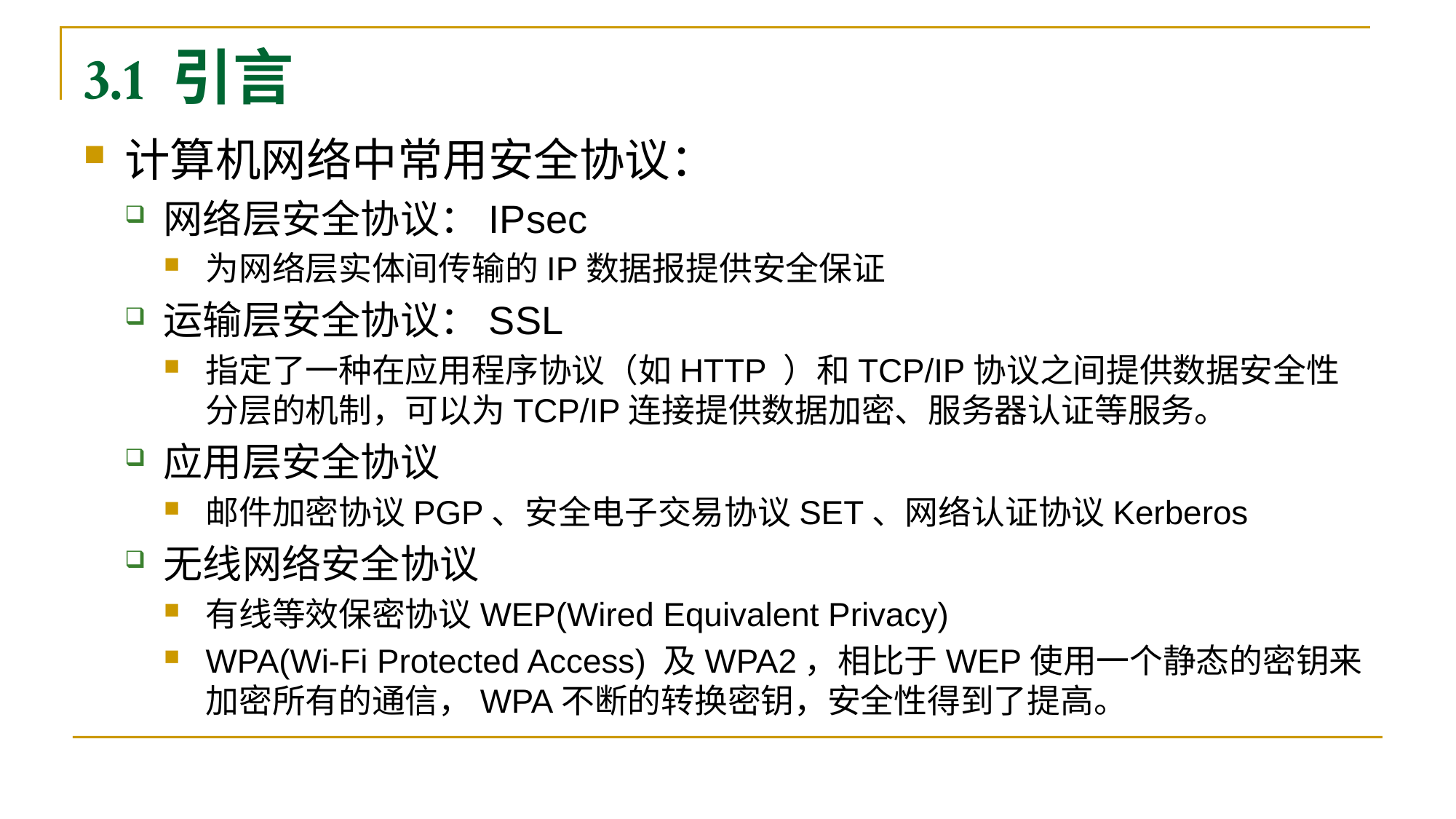

# 3.1 引言
计算机网络中常用安全协议：
网络层安全协议：IPsec
为网络层实体间传输的IP数据报提供安全保证
运输层安全协议：SSL
指定了一种在应用程序协议（如HTTP ）和TCP/IP协议之间提供数据安全性分层的机制，可以为TCP/IP连接提供数据加密、服务器认证等服务。
应用层安全协议
邮件加密协议PGP、安全电子交易协议SET、网络认证协议Kerberos
无线网络安全协议
有线等效保密协议WEP(Wired Equivalent Privacy)
WPA(Wi-Fi Protected Access) 及WPA2，相比于WEP使用一个静态的密钥来加密所有的通信，WPA不断的转换密钥，安全性得到了提高。